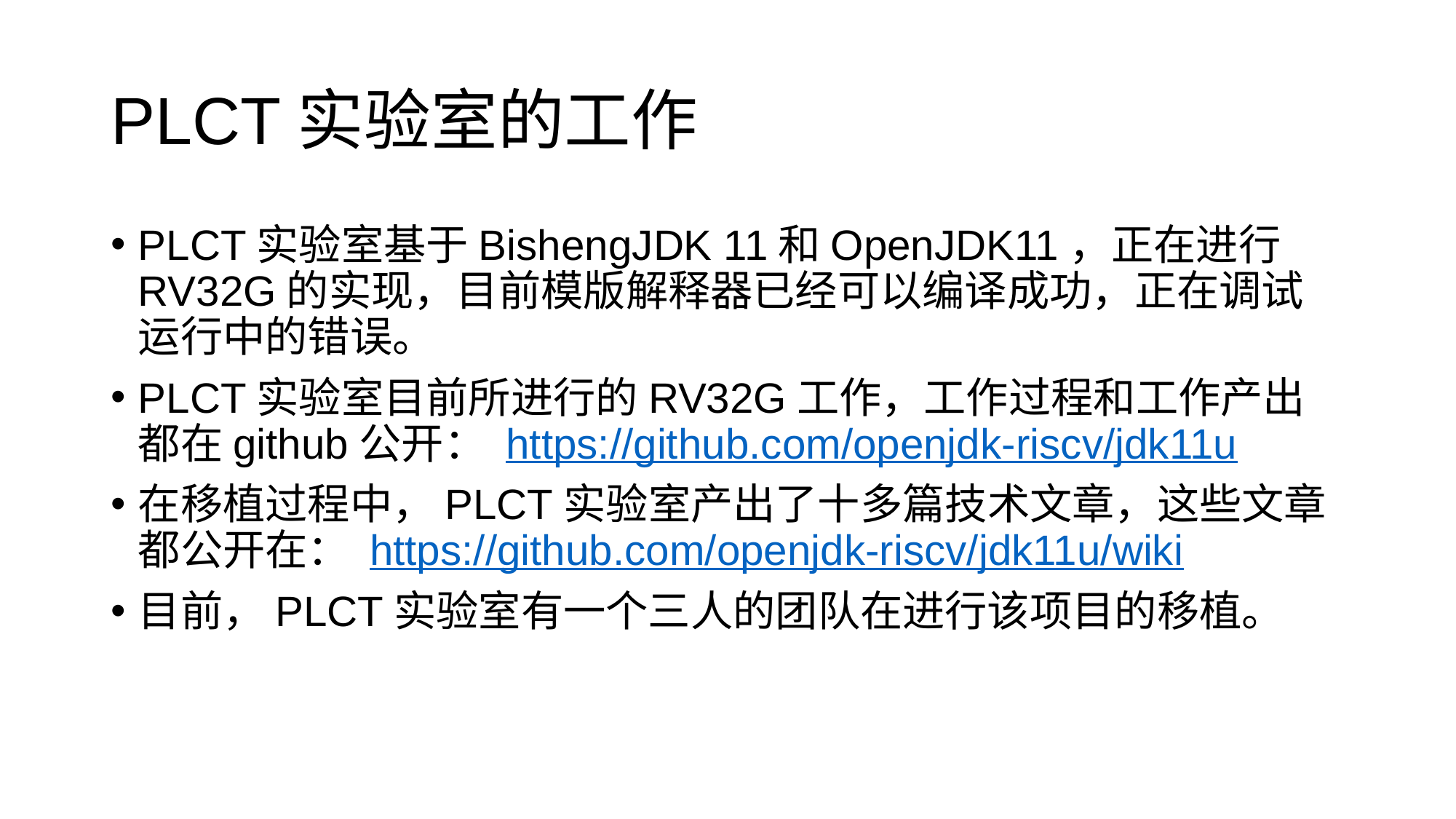

# PLCT实验室的工作
PLCT实验室基于BishengJDK 11和OpenJDK11，正在进行RV32G的实现，目前模版解释器已经可以编译成功，正在调试运行中的错误。
PLCT实验室目前所进行的RV32G工作，工作过程和工作产出都在github公开： https://github.com/openjdk-riscv/jdk11u
在移植过程中，PLCT实验室产出了十多篇技术文章，这些文章都公开在： https://github.com/openjdk-riscv/jdk11u/wiki
目前，PLCT实验室有一个三人的团队在进行该项目的移植。